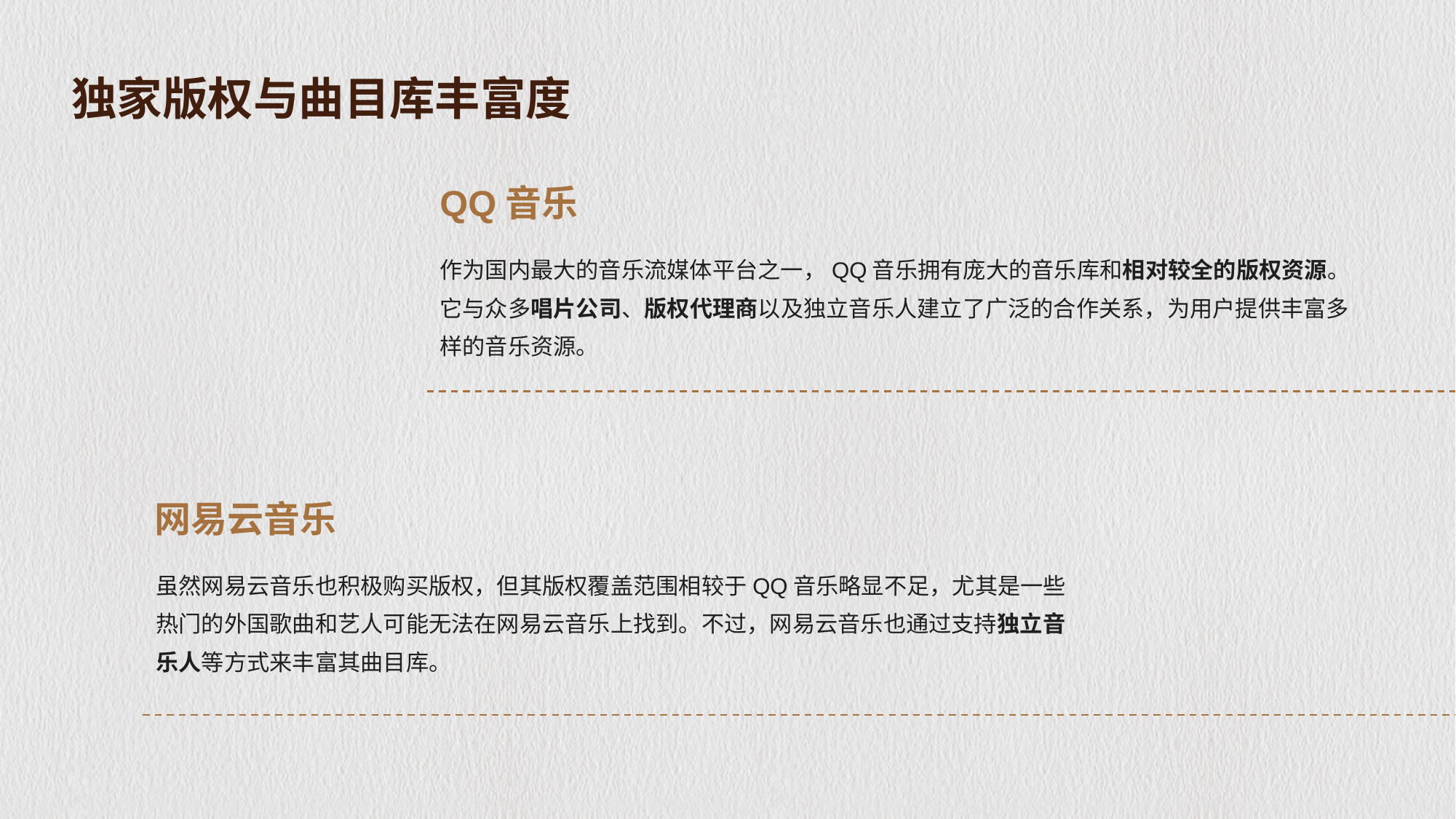

独家版权与曲目库丰富度
QQ音乐
作为国内最大的音乐流媒体平台之一，QQ音乐拥有庞大的音乐库和相对较全的版权资源。它与众多唱片公司、版权代理商以及独立音乐人建立了广泛的合作关系，为用户提供丰富多样的音乐资源。
网易云音乐
虽然网易云音乐也积极购买版权，但其版权覆盖范围相较于QQ音乐略显不足，尤其是一些热门的外国歌曲和艺人可能无法在网易云音乐上找到。不过，网易云音乐也通过支持独立音乐人等方式来丰富其曲目库。